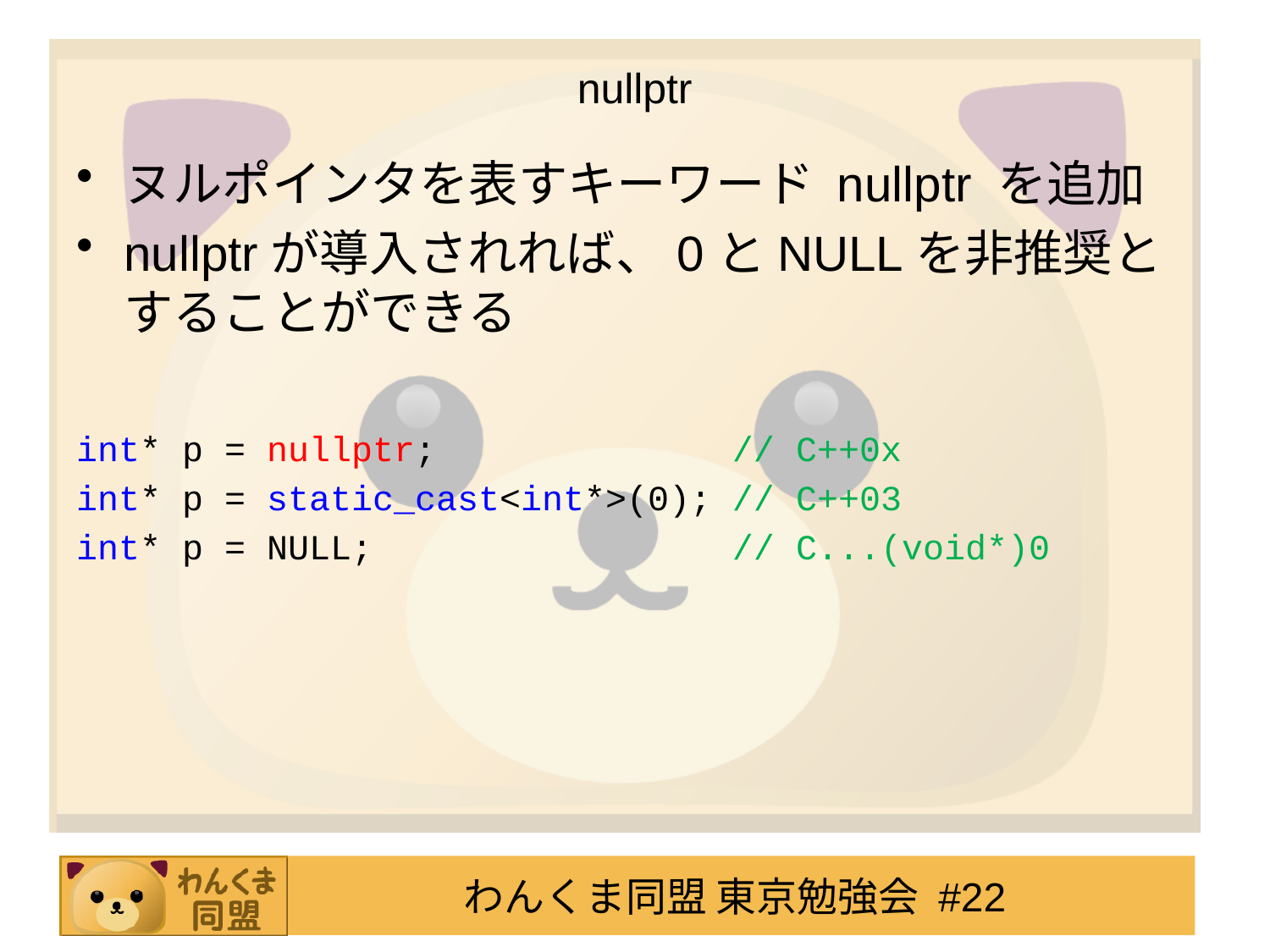

# nullptr
ヌルポインタを表すキーワード nullptr を追加
nullptrが導入されれば、0とNULLを非推奨とすることができる

int* p = nullptr;              // C++0x
int* p = static_cast<int*>(0); // C++03
int* p = NULL;                 // C...(void*)0